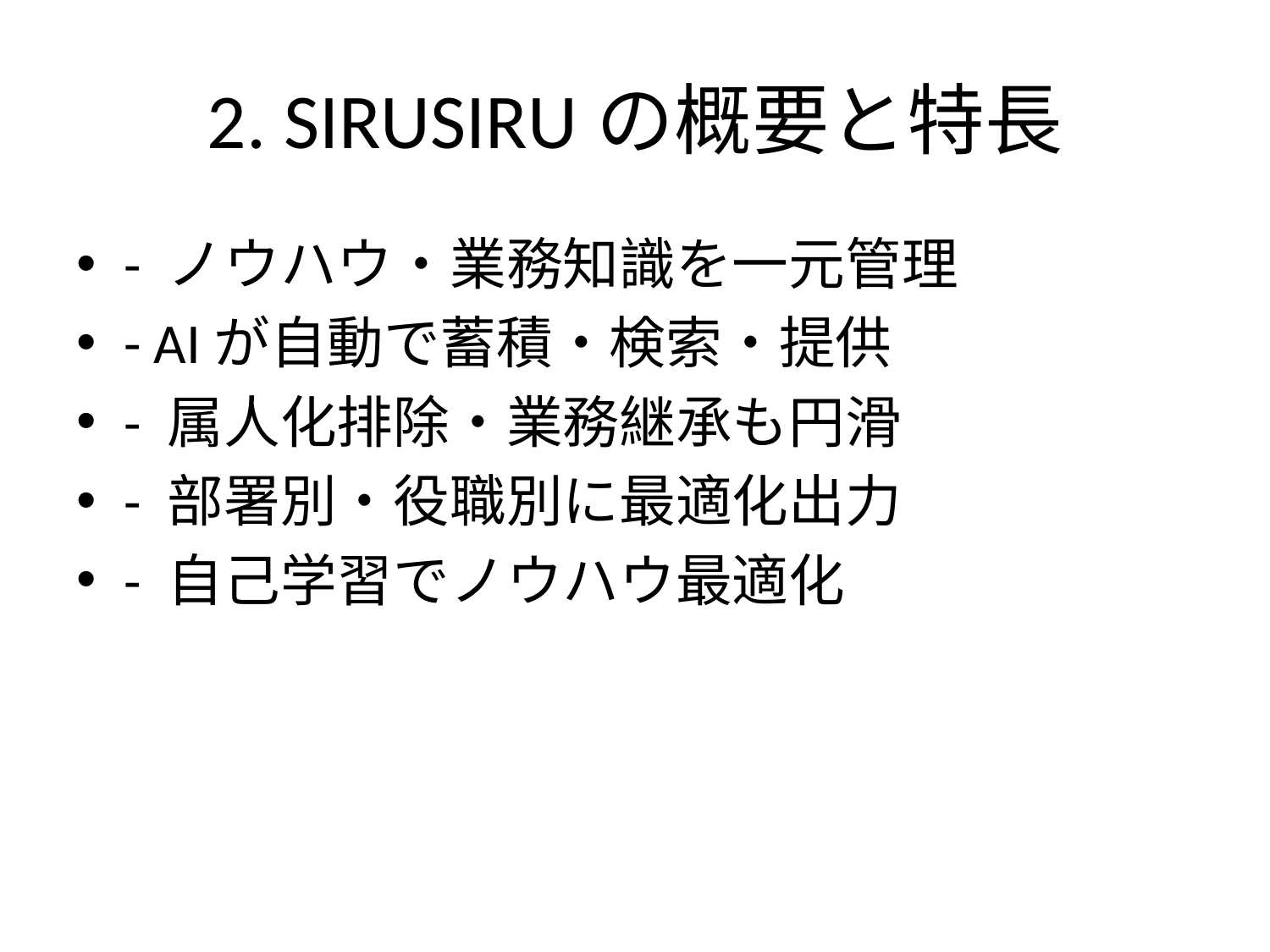

# 2. SIRUSIRUの概要と特長
- ノウハウ・業務知識を一元管理
- AIが自動で蓄積・検索・提供
- 属人化排除・業務継承も円滑
- 部署別・役職別に最適化出力
- 自己学習でノウハウ最適化